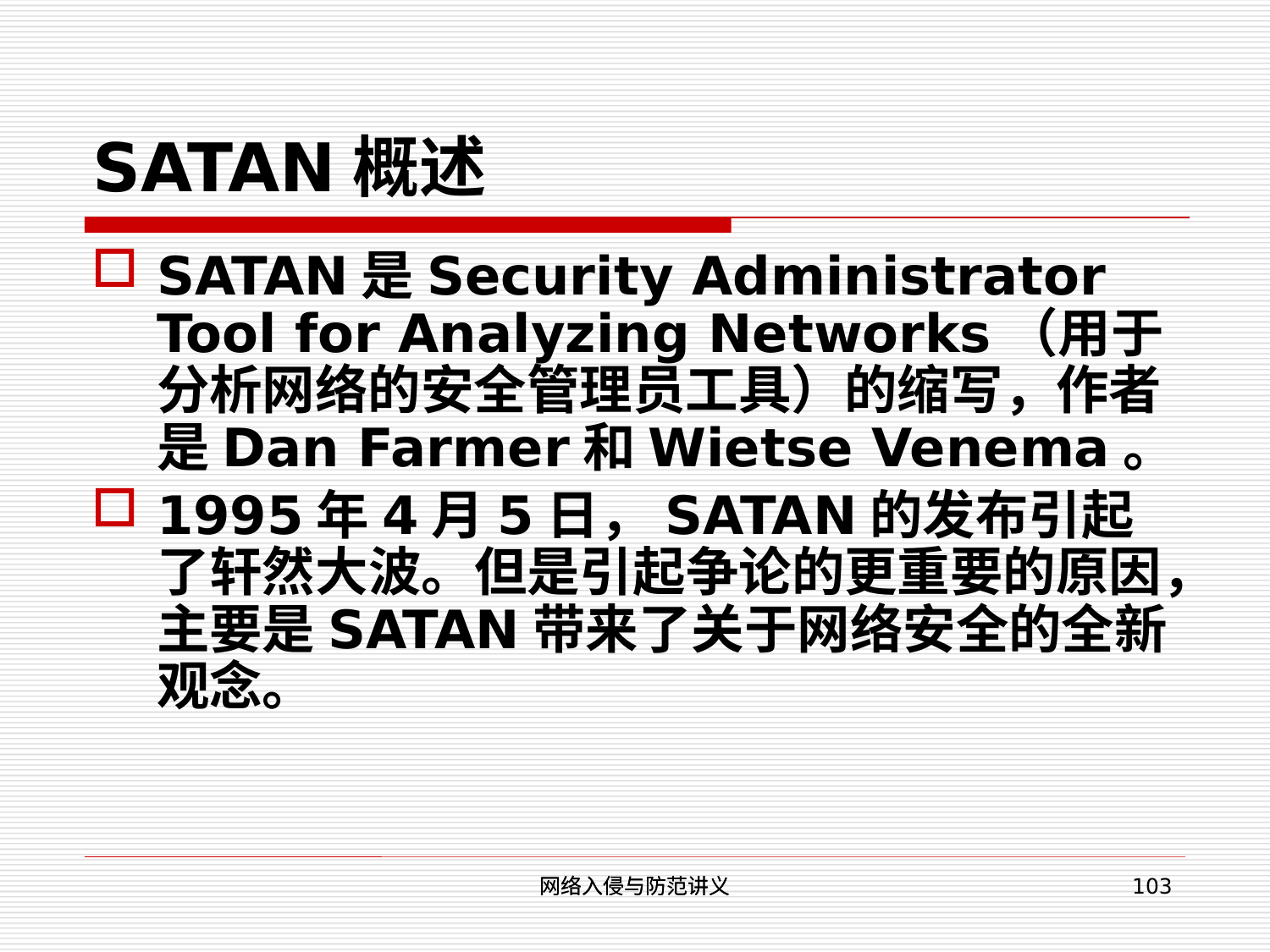

# SATAN概述
SATAN是Security Administrator Tool for Analyzing Networks（用于分析网络的安全管理员工具）的缩写，作者是Dan Farmer和Wietse Venema。
1995年4月5日，SATAN的发布引起了轩然大波。但是引起争论的更重要的原因，主要是SATAN带来了关于网络安全的全新观念。

网络入侵与防范讲义
网络入侵与防范讲义
103
103